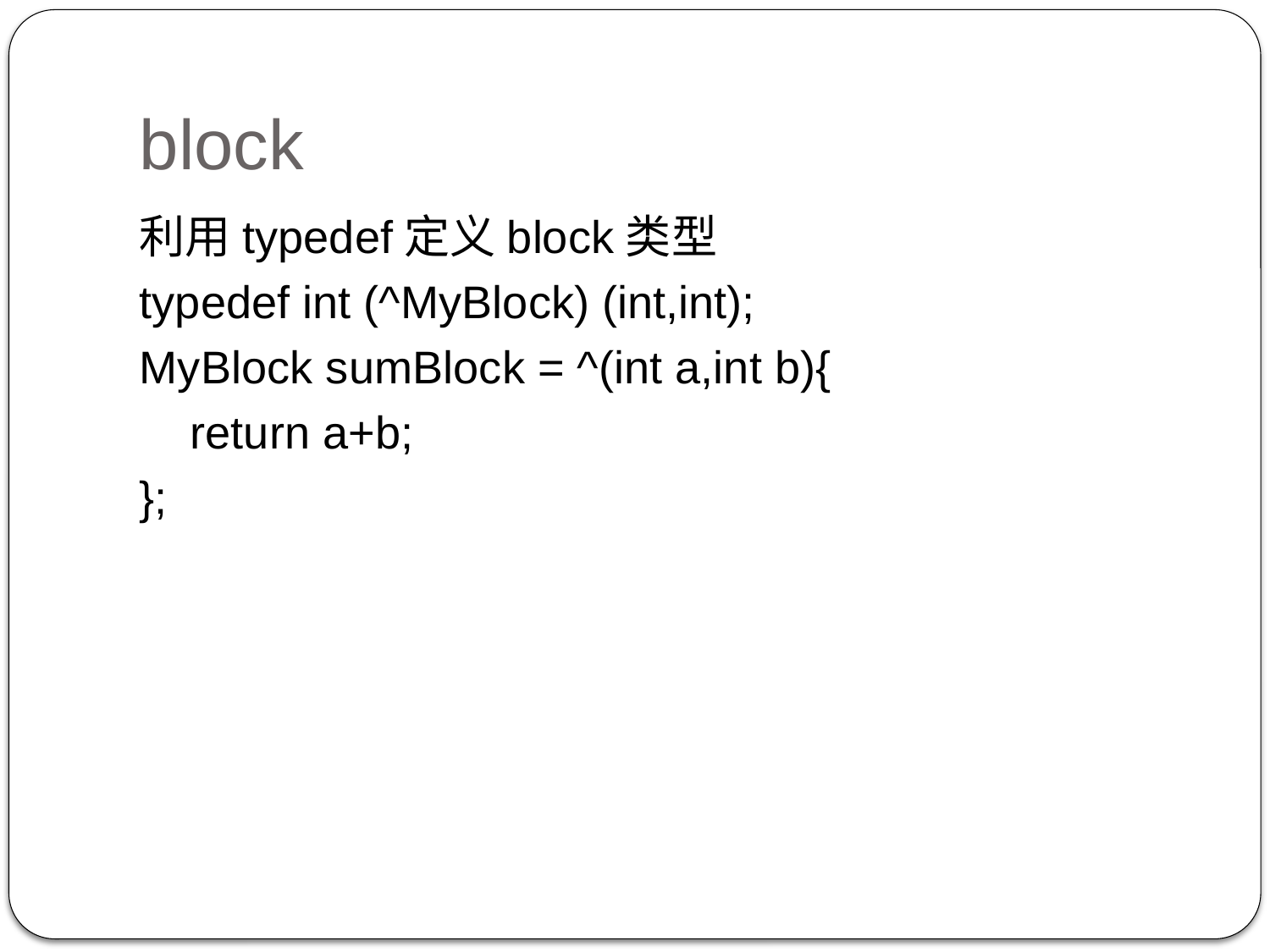

# block
利用typedef定义block类型
typedef int (^MyBlock) (int,int);
MyBlock sumBlock = ^(int a,int b){
    return a+b;
};